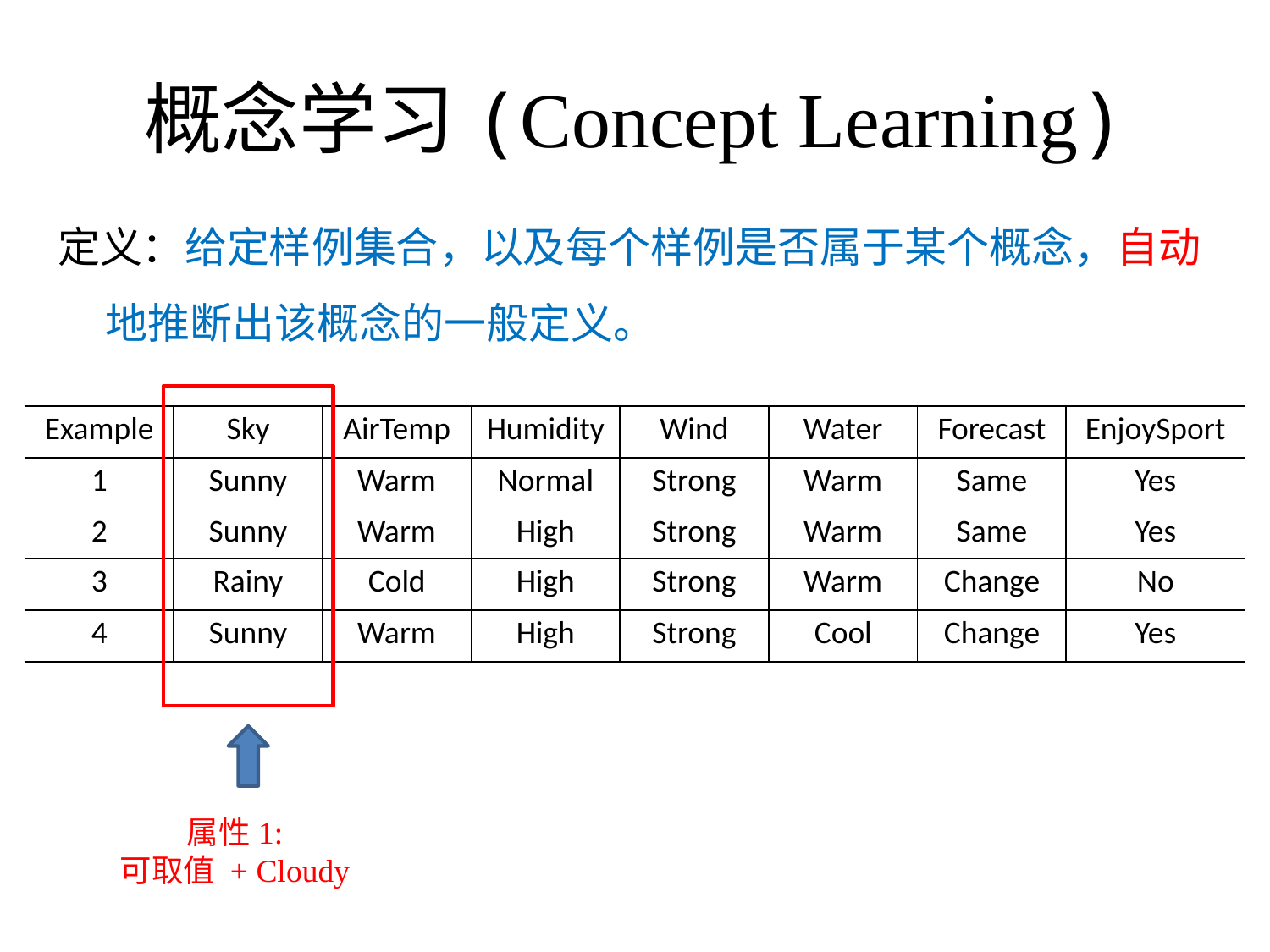

# 概念学习(Concept Learning)
定义：给定样例集合，以及每个样例是否属于某个概念，自动地推断出该概念的一般定义。

| Example | Sky | AirTemp | Humidity | Wind | Water | Forecast | EnjoySport |
| --- | --- | --- | --- | --- | --- | --- | --- |
| 1 | Sunny | Warm | Normal | Strong | Warm | Same | Yes |
| 2 | Sunny | Warm | High | Strong | Warm | Same | Yes |
| 3 | Rainy | Cold | High | Strong | Warm | Change | No |
| 4 | Sunny | Warm | High | Strong | Cool | Change | Yes |

属性1:
可取值 + Cloudy